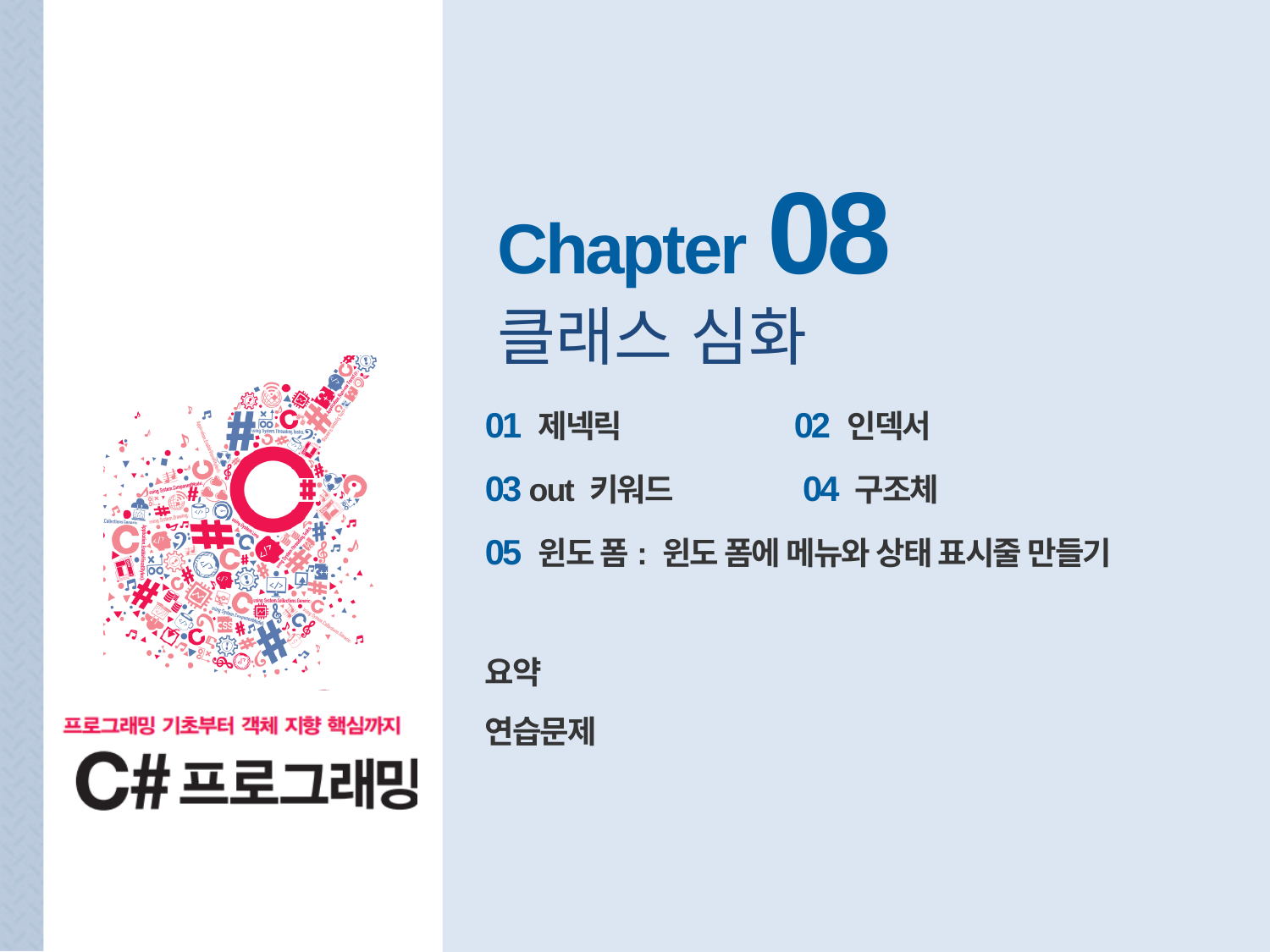

Chapter 08
클래스 심화
01 제넥릭                       02 인덱서
03 out 키워드                 04 구조체
05 윈도 폼: 윈도 폼에 메뉴와 상태 표시줄 만들기

요약
연습문제